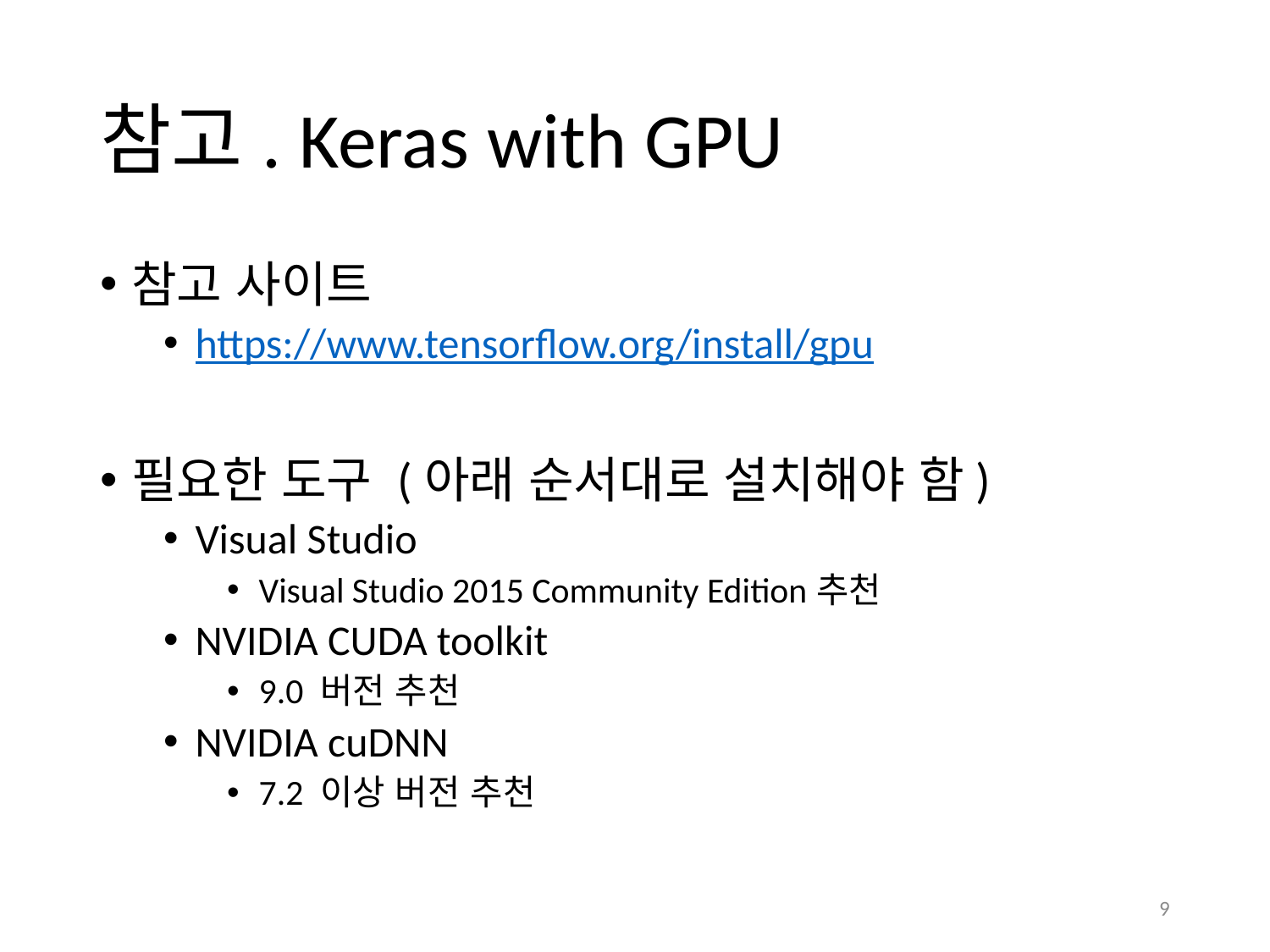

# 참고. Keras with GPU
참고 사이트
https://www.tensorflow.org/install/gpu

필요한 도구 (아래 순서대로 설치해야 함)
Visual Studio
Visual Studio 2015 Community Edition추천
NVIDIA CUDA toolkit
9.0 버전 추천
NVIDIA cuDNN
7.2 이상 버전 추천

9